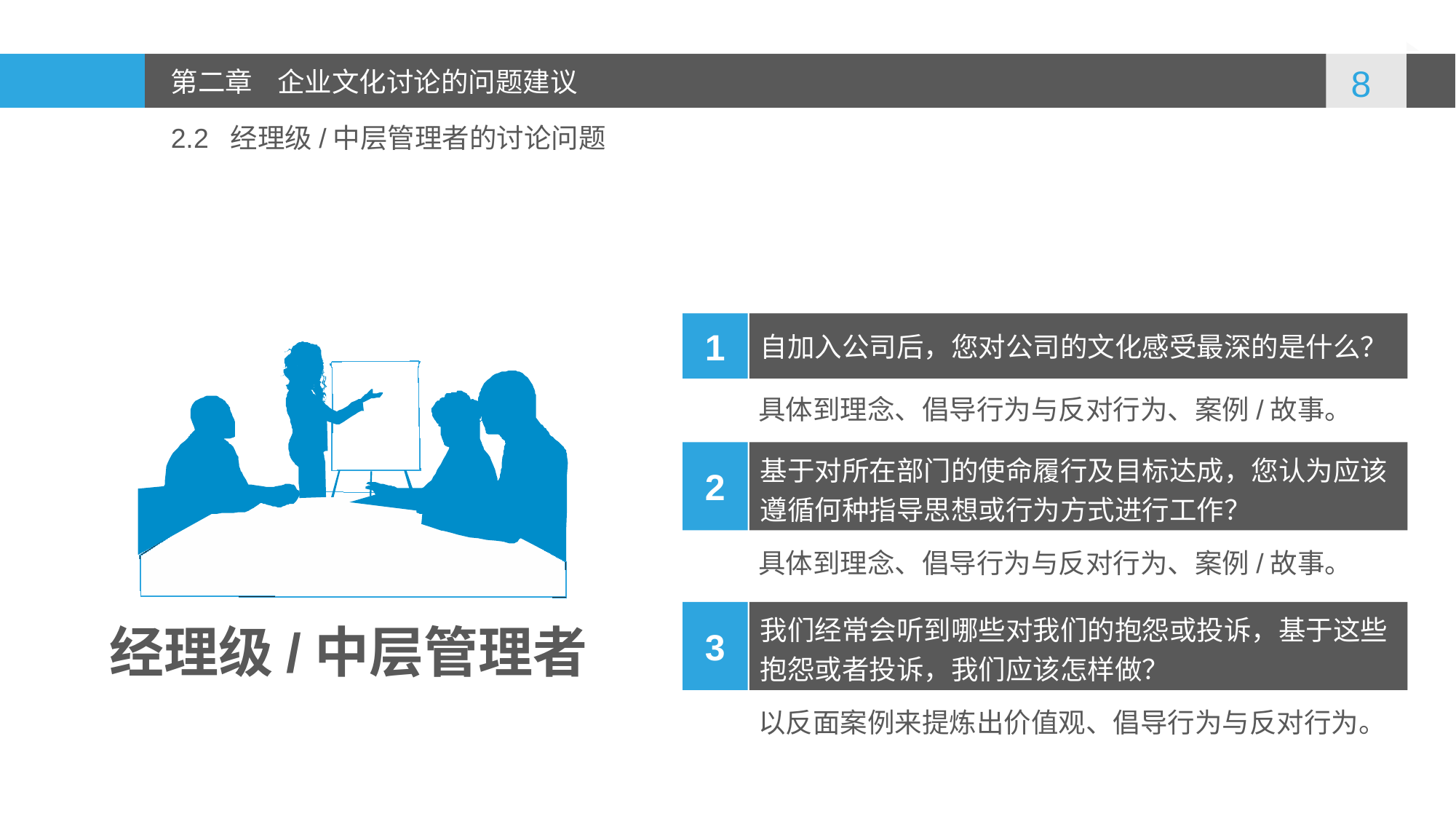

第二章    企业文化讨论的问题建议
2.2  经理级/中层管理者的讨论问题
1
自加入公司后，您对公司的文化感受最深的是什么？

具体到理念、倡导行为与反对行为、案例/故事。
2
基于对所在部门的使命履行及目标达成，您认为应该遵循何种指导思想或行为方式进行工作？
具体到理念、倡导行为与反对行为、案例/故事。
3
我们经常会听到哪些对我们的抱怨或投诉，基于这些抱怨或者投诉，我们应该怎样做？
经理级/中层管理者
以反面案例来提炼出价值观、倡导行为与反对行为。